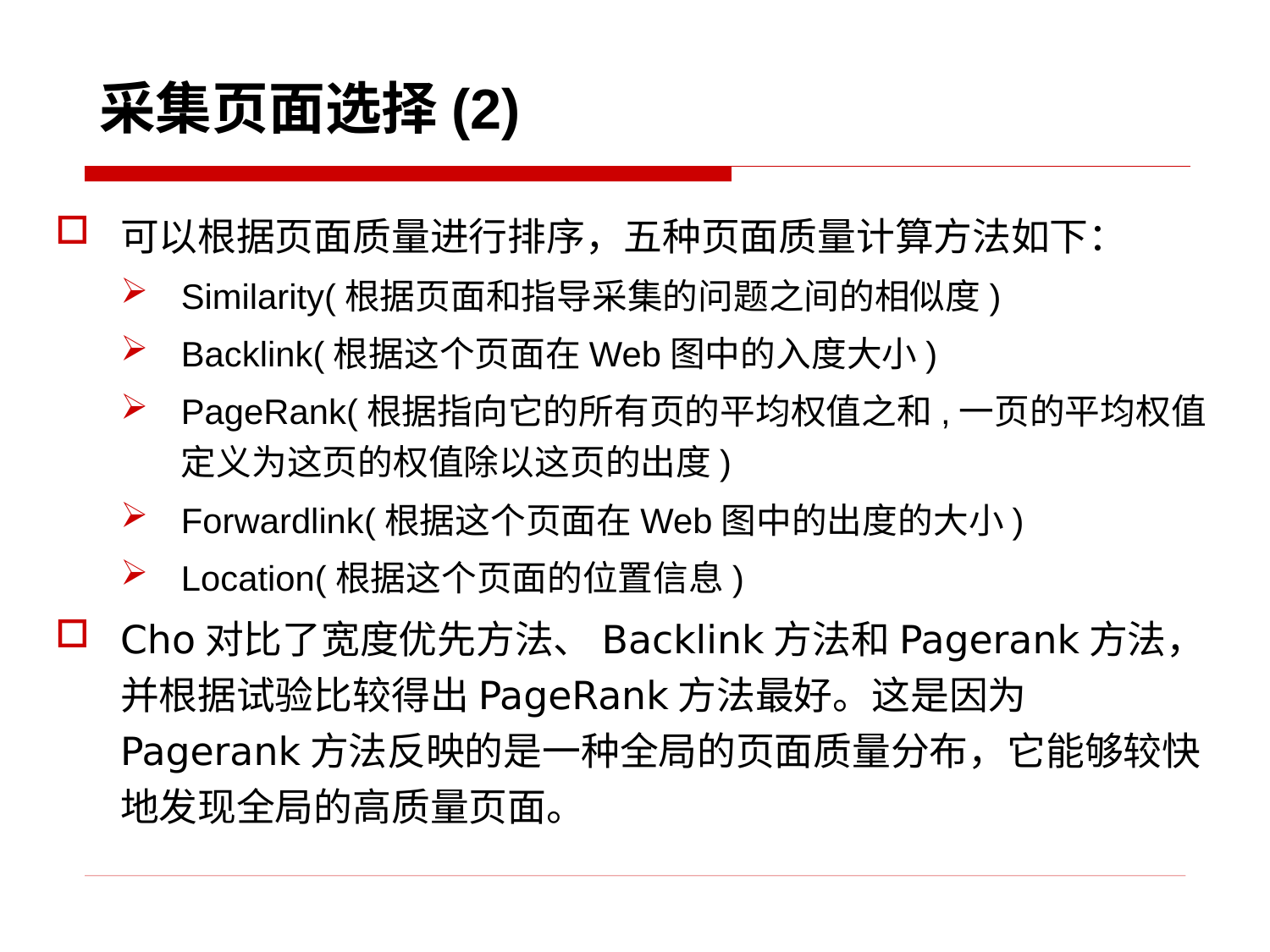

# 采集页面选择(2)
可以根据页面质量进行排序，五种页面质量计算方法如下：
Similarity(根据页面和指导采集的问题之间的相似度)
Backlink(根据这个页面在Web图中的入度大小)
PageRank(根据指向它的所有页的平均权值之和,一页的平均权值定义为这页的权值除以这页的出度)
Forwardlink(根据这个页面在Web图中的出度的大小)
Location(根据这个页面的位置信息)
Cho对比了宽度优先方法、Backlink方法和Pagerank方法，并根据试验比较得出PageRank方法最好。这是因为Pagerank方法反映的是一种全局的页面质量分布，它能够较快地发现全局的高质量页面。
49